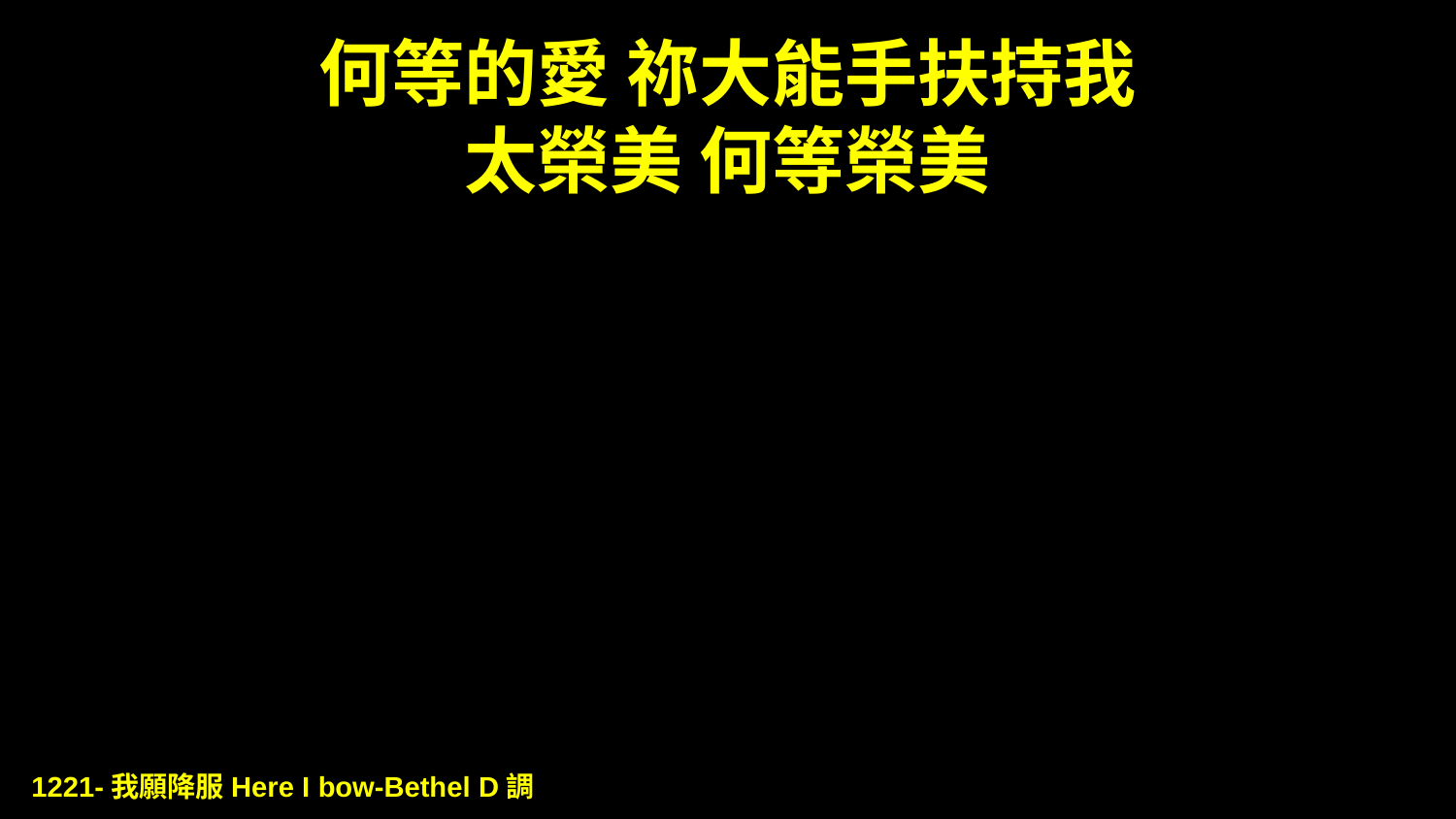

# 何等的愛 祢大能手扶持我 太榮美 何等榮美
1221-我願降服Here I bow-Bethel D調